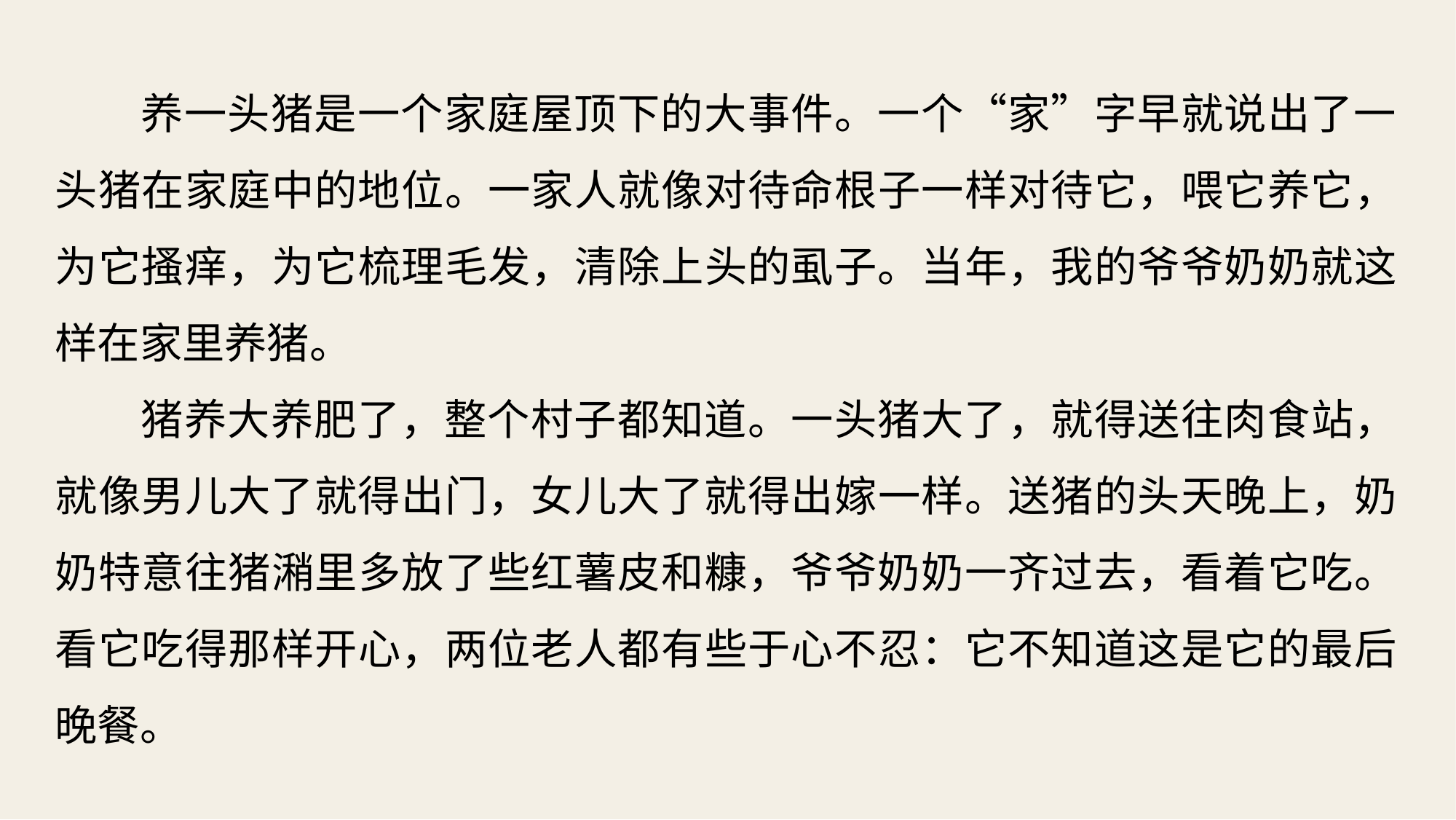

养一头猪是一个家庭屋顶下的大事件。一个“家”字早就说出了一头猪在家庭中的地位。一家人就像对待命根子一样对待它，喂它养它，为它搔痒，为它梳理毛发，清除上头的虱子。当年，我的爷爷奶奶就这样在家里养猪。
猪养大养肥了，整个村子都知道。一头猪大了，就得送往肉食站，就像男儿大了就得出门，女儿大了就得出嫁一样。送猪的头天晚上，奶奶特意往猪潲里多放了些红薯皮和糠，爷爷奶奶一齐过去，看着它吃。看它吃得那样开心，两位老人都有些于心不忍：它不知道这是它的最后晚餐。